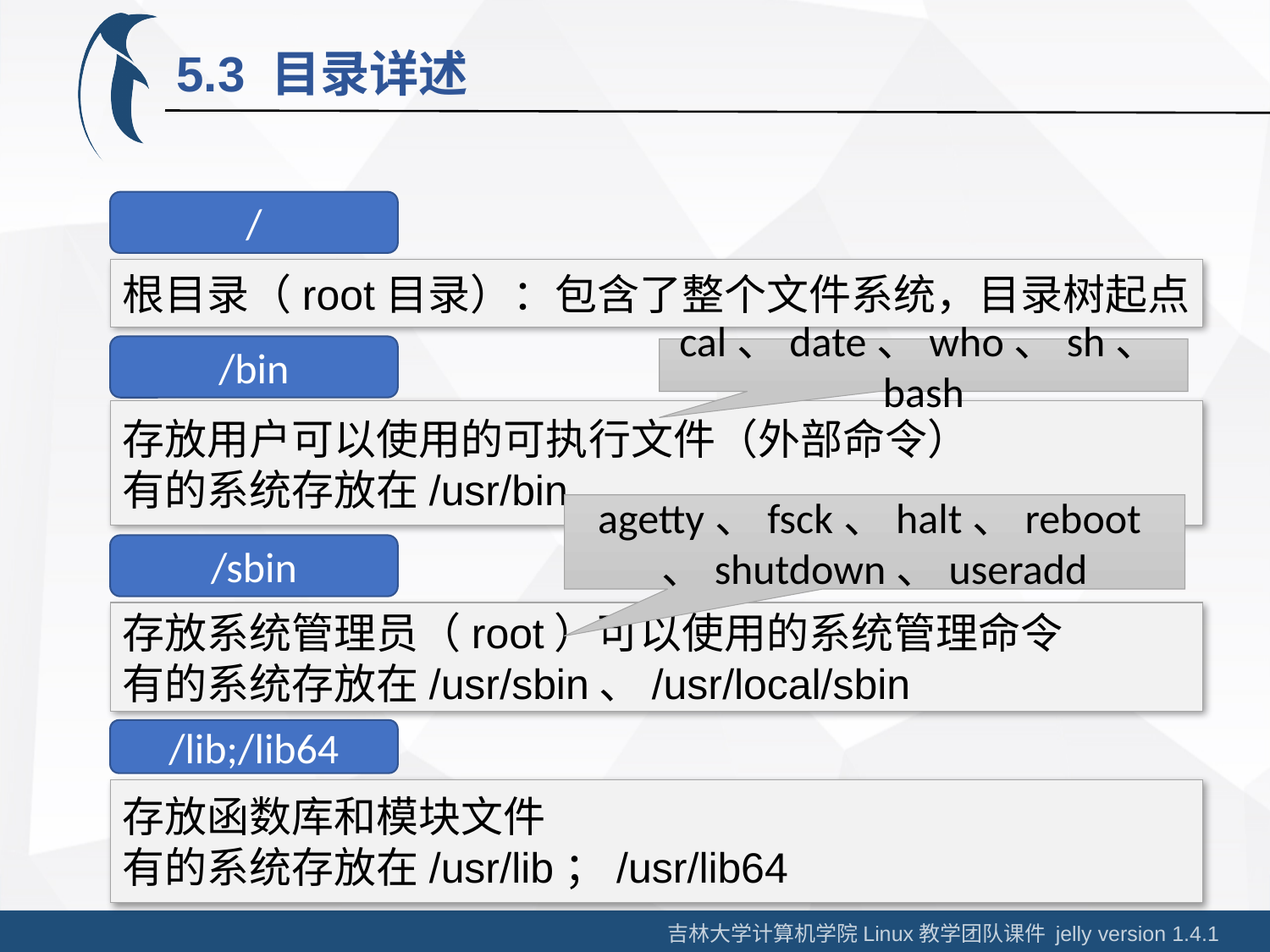

5.3 目录详述
/
根目录（root目录）：包含了整个文件系统，目录树起点
/bin
cal、date、who、sh、bash
存放用户可以使用的可执行文件（外部命令）
有的系统存放在/usr/bin
agetty、fsck、halt、reboot、shutdown、useradd
/sbin
存放系统管理员（root）可以使用的系统管理命令
有的系统存放在/usr/sbin、/usr/local/sbin
/lib;/lib64
存放函数库和模块文件
有的系统存放在/usr/lib；/usr/lib64